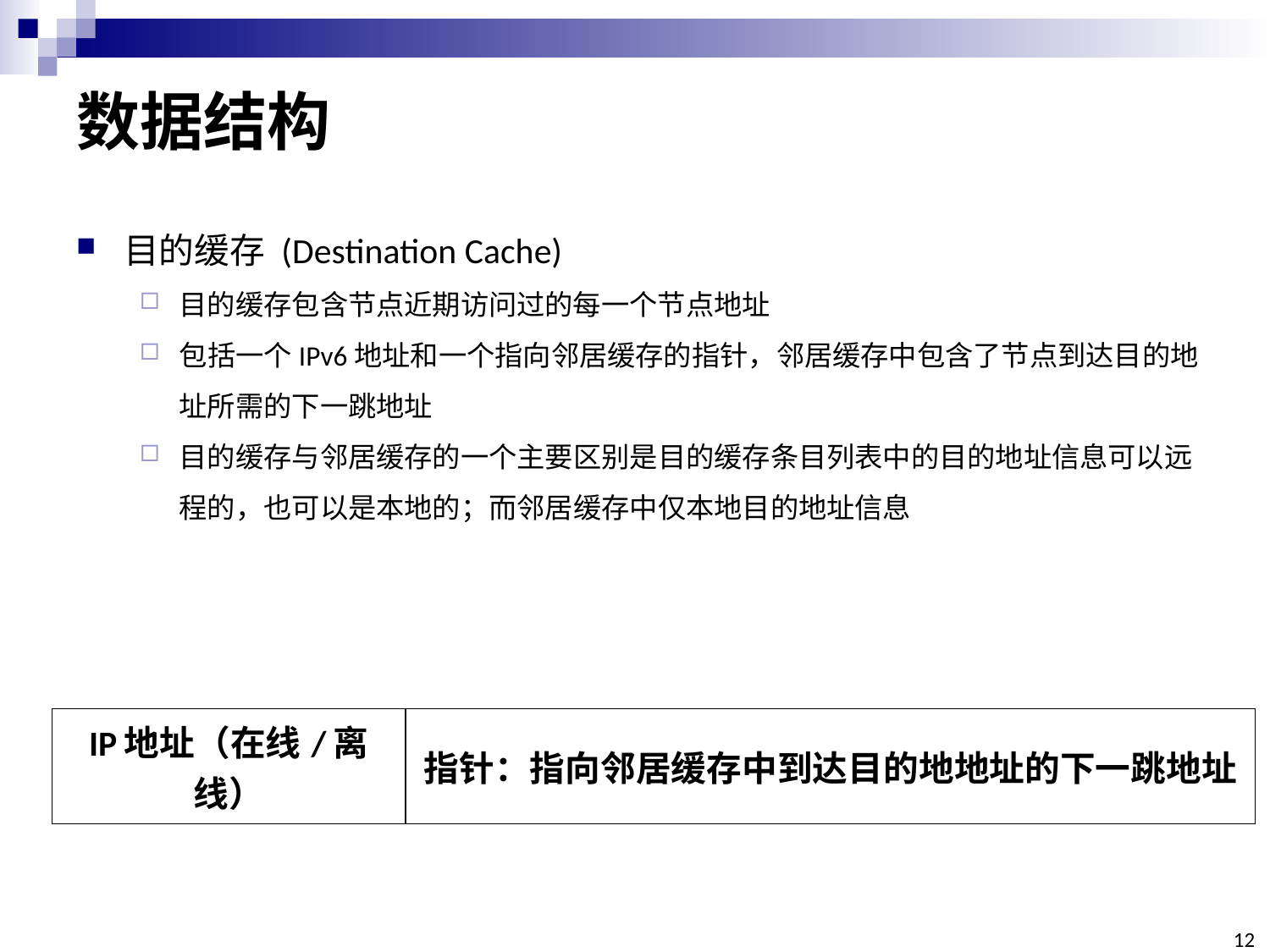

# 数据结构
目的缓存 (Destination Cache)
目的缓存包含节点近期访问过的每一个节点地址
包括一个IPv6地址和一个指向邻居缓存的指针，邻居缓存中包含了节点到达目的地址所需的下一跳地址
目的缓存与邻居缓存的一个主要区别是目的缓存条目列表中的目的地址信息可以远程的，也可以是本地的；而邻居缓存中仅本地目的地址信息
| IP地址（在线/离线） | 指针：指向邻居缓存中到达目的地地址的下一跳地址 |
| --- | --- |
12